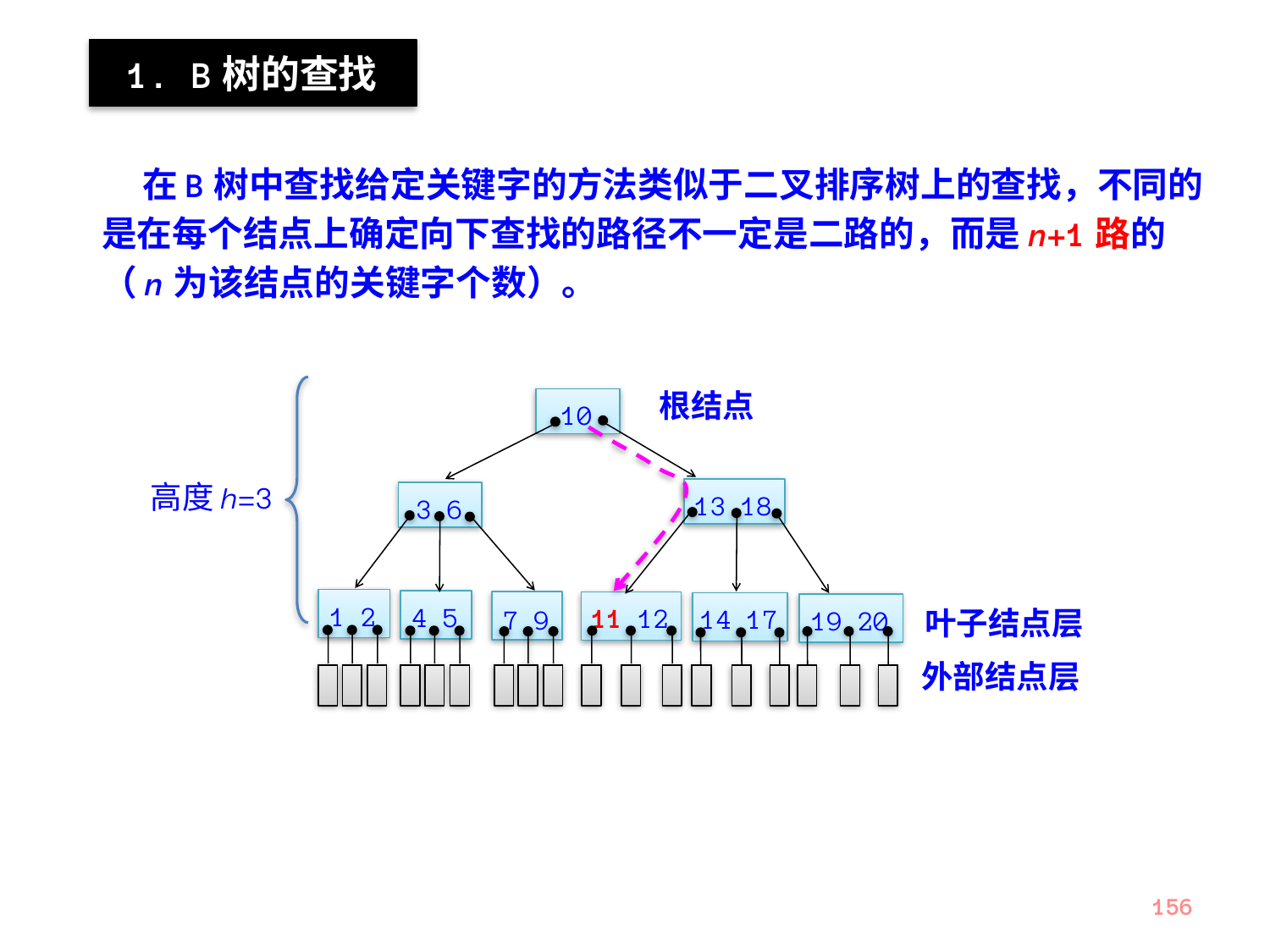

1. B树的查找
    在B树中查找给定关键字的方法类似于二叉排序树上的查找，不同的是在每个结点上确定向下查找的路径不一定是二路的，而是n+1路的（n为该结点的关键字个数）。

根结点
10

高度h=3
13 18
3 6

1 2
4 5
7 9
11 12
14 17
19 20
叶子结点层

外部结点层

156